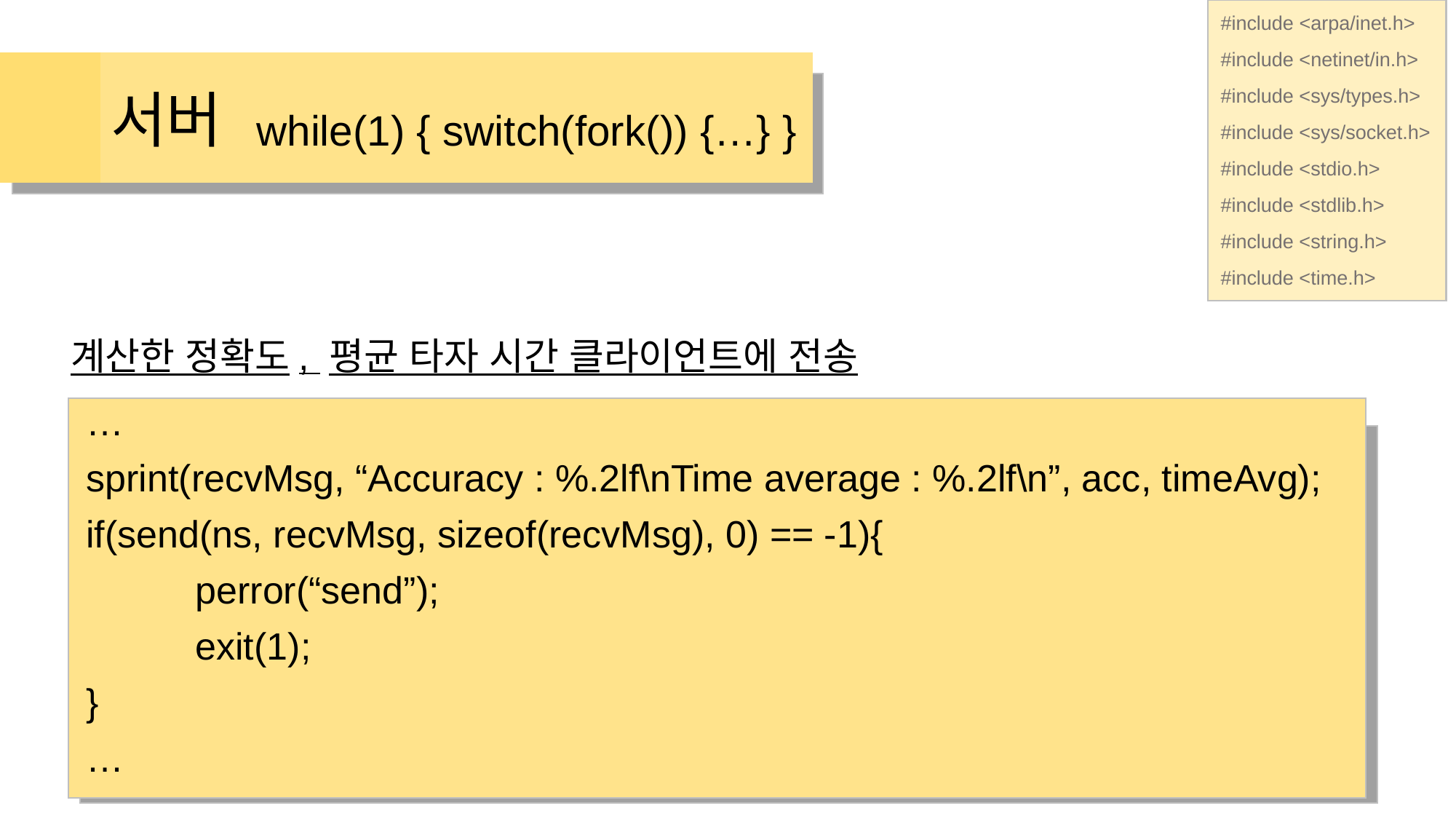

#include <arpa/inet.h>
#include <netinet/in.h>
#include <sys/types.h>
#include <sys/socket.h>
#include <stdio.h>
#include <stdlib.h>
#include <string.h>
#include <time.h>

# 서버

while(1) { switch(fork()) {…} }
계산한 정확도, 평균 타자 시간 클라이언트에 전송
…
sprint(recvMsg, “Accuracy : %.2lf\nTime average : %.2lf\n”, acc, timeAvg);
if(send(ns, recvMsg, sizeof(recvMsg), 0) == -1){
	perror(“send”);
	exit(1);
}
…

%